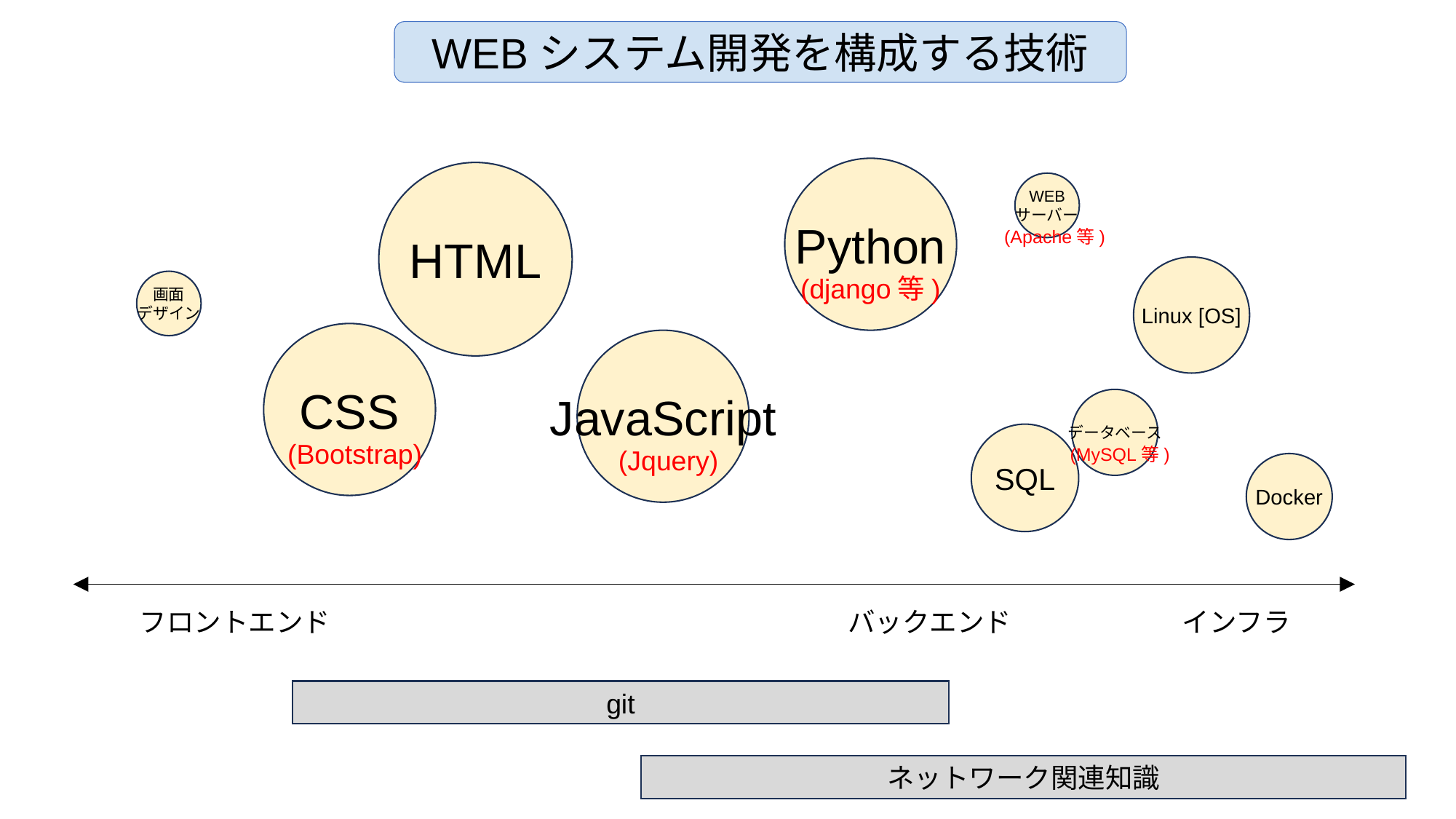

WEBシステム開発を構成する技術
Python
HTML
WEB
サーバー
(Apache等)
Linux [OS]
(django等)
画面
デザイン
CSS
JavaScript
データベース
SQL
(Bootstrap)
(MySQL等)
(Jquery)
Docker
フロントエンド
バックエンド
インフラ
git
ネットワーク関連知識